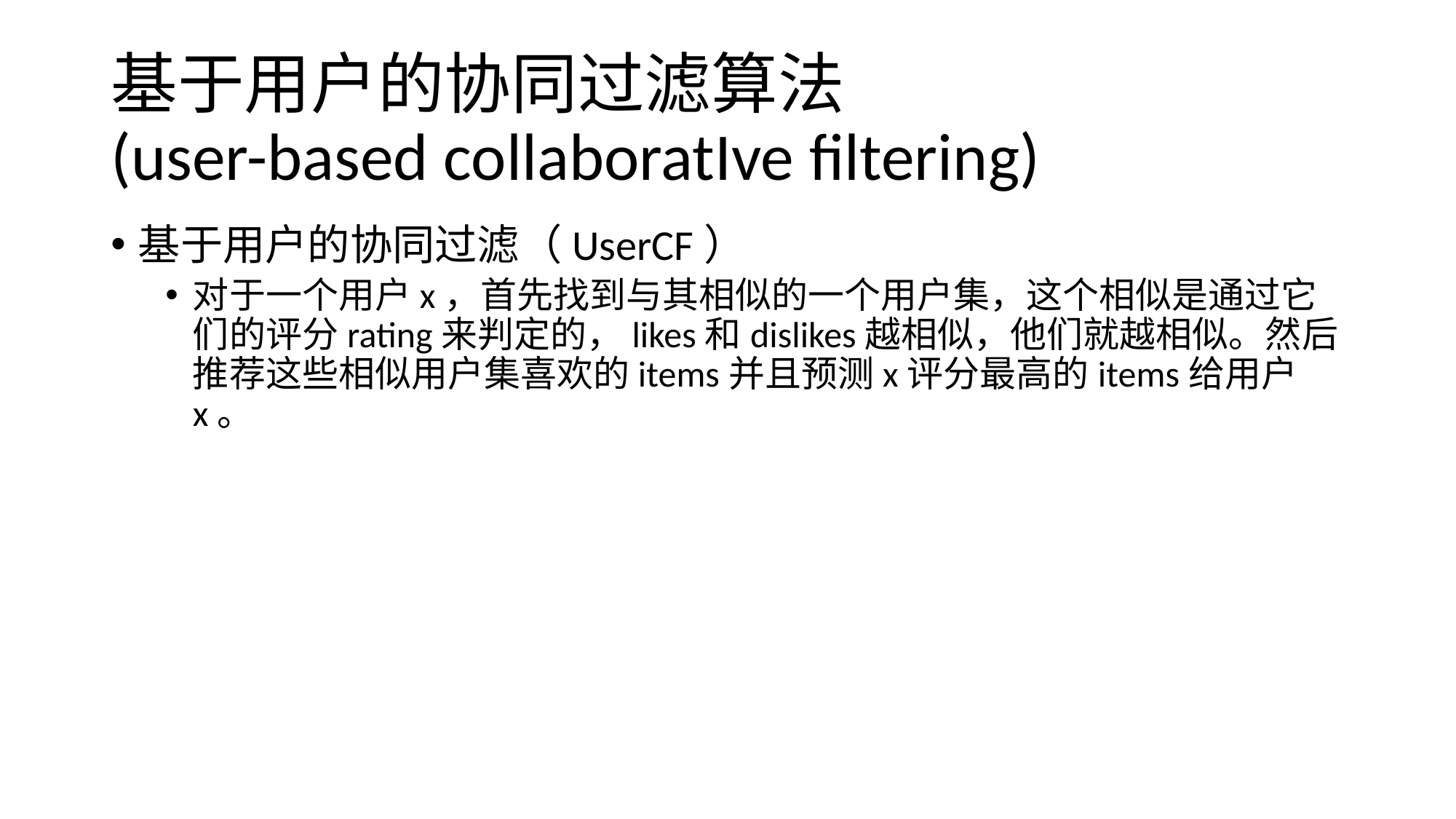

# 基于用户的协同过滤算法 (user-based collaboratIve filtering)
基于用户的协同过滤（UserCF）
对于一个用户x，首先找到与其相似的一个用户集，这个相似是通过它们的评分rating来判定的，likes和dislikes越相似，他们就越相似。然后推荐这些相似用户集喜欢的items并且预测x评分最高的items给用户x。